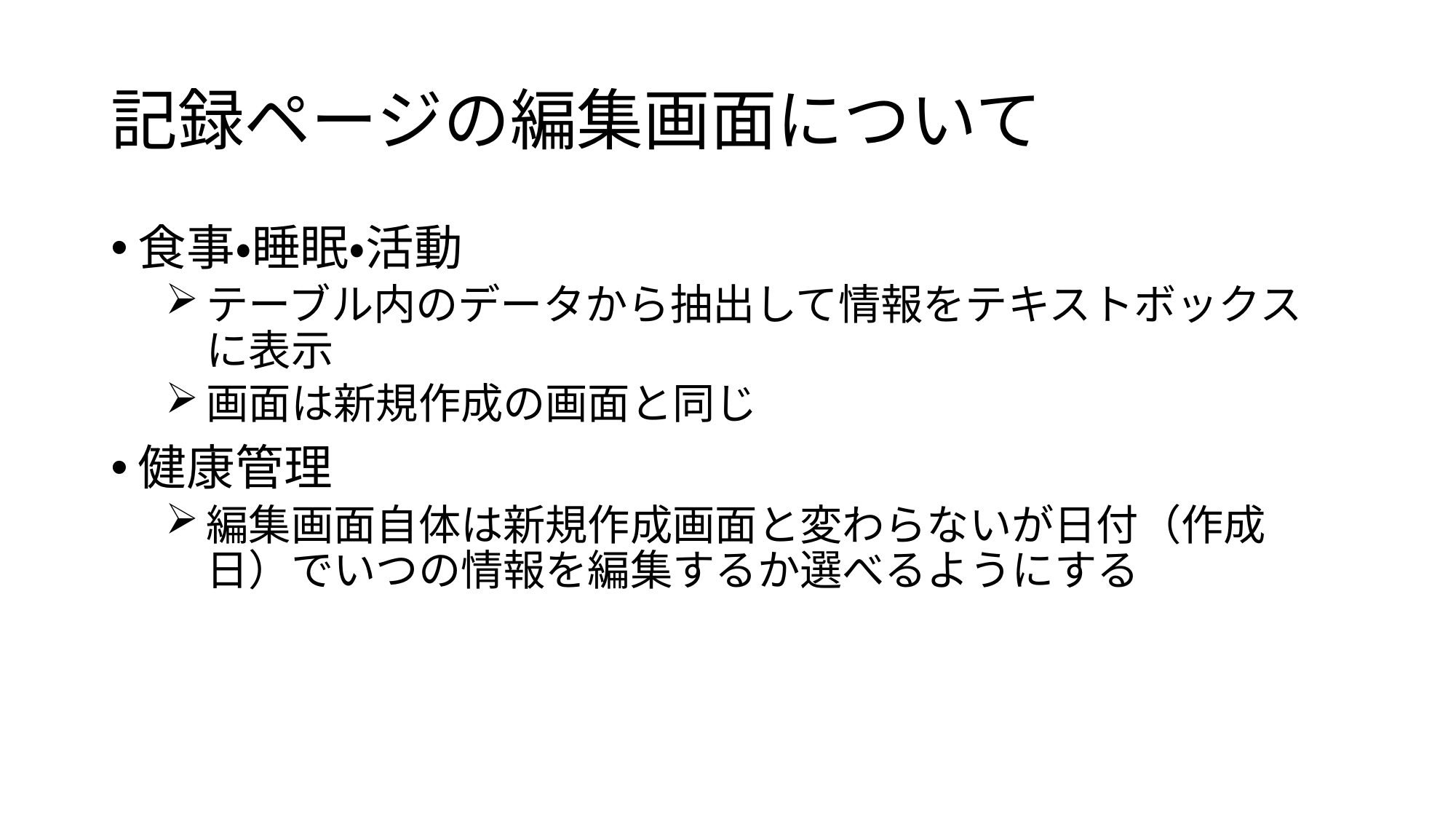

# 記録ページの編集画面について
食事・睡眠・活動
テーブル内のデータから抽出して情報をテキストボックスに表示
画面は新規作成の画面と同じ
健康管理
編集画面自体は新規作成画面と変わらないが日付（作成日）でいつの情報を編集するか選べるようにする